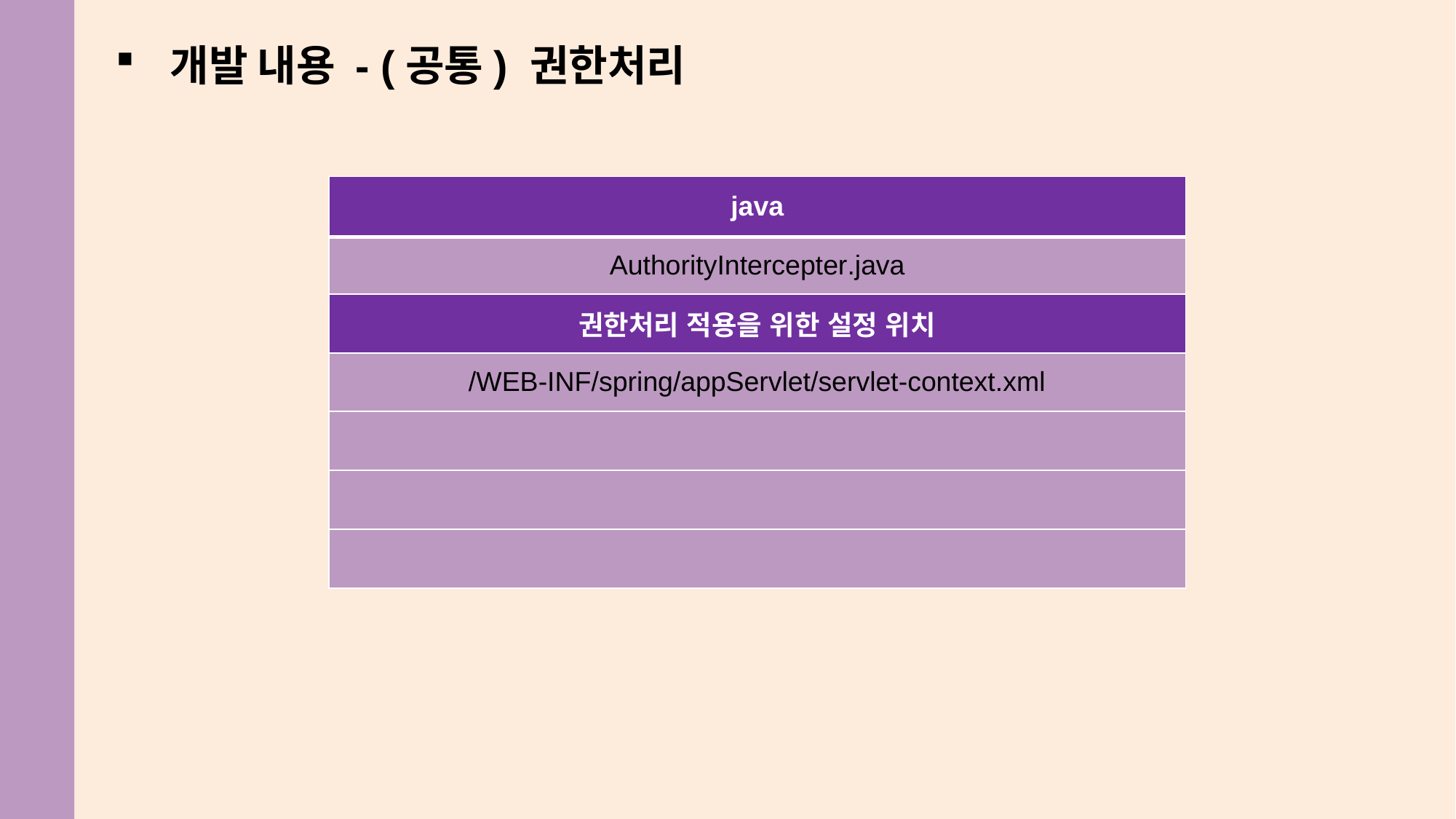

개발 내용 - (공통) 권한처리
| java |
| --- |
| AuthorityIntercepter.java |
| 권한처리 적용을 위한 설정 위치 |
| /WEB-INF/spring/appServlet/servlet-context.xml |
|  |
|  |
|  |